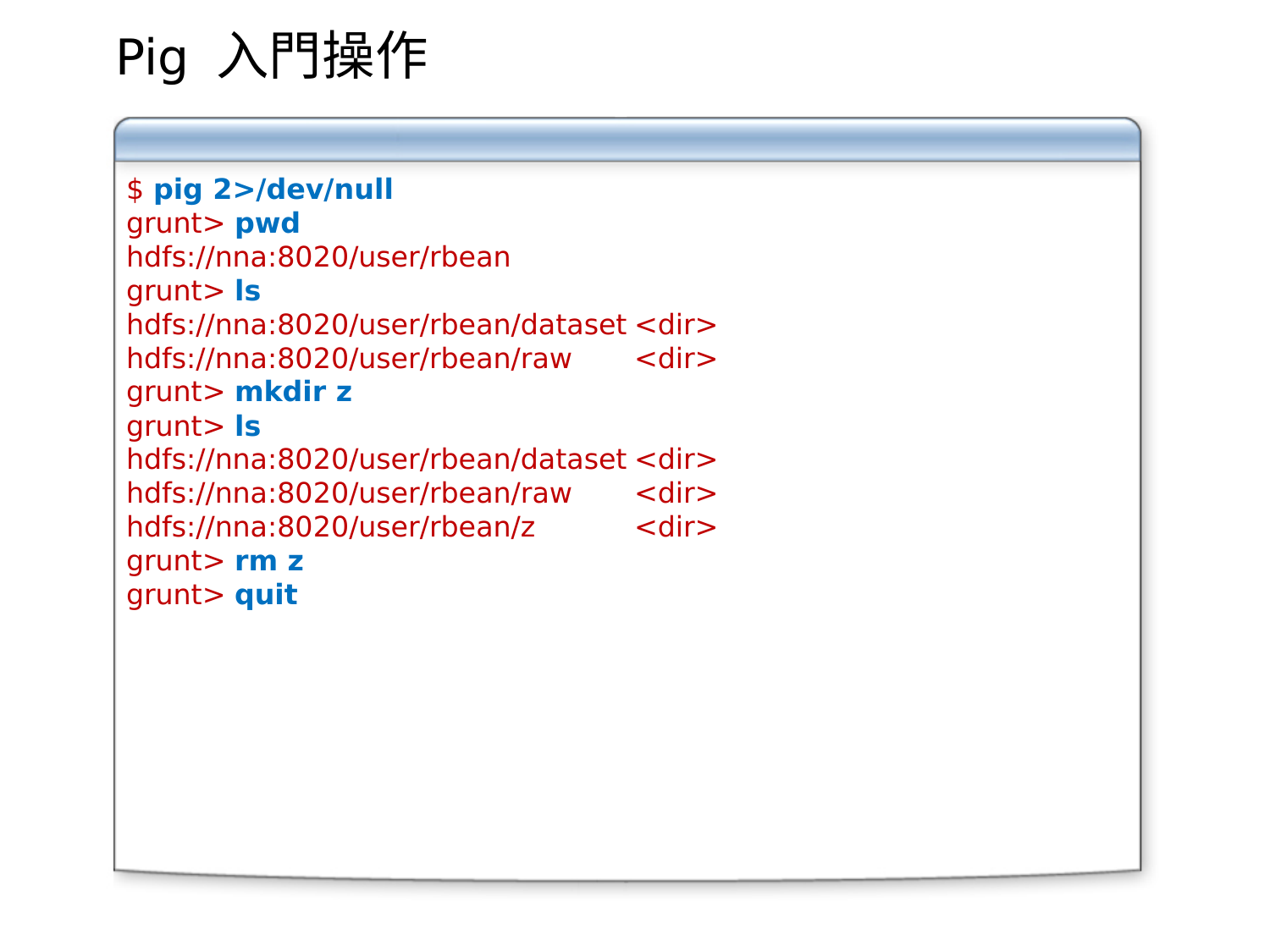

Pig 入門操作
$ pig 2>/dev/null
grunt> pwd
hdfs://nna:8020/user/rbean
grunt> ls
hdfs://nna:8020/user/rbean/dataset	<dir>
hdfs://nna:8020/user/rbean/raw	<dir>
grunt> mkdir z
grunt> ls
hdfs://nna:8020/user/rbean/dataset	<dir>
hdfs://nna:8020/user/rbean/raw	<dir>
hdfs://nna:8020/user/rbean/z	<dir>
grunt> rm z
grunt> quit